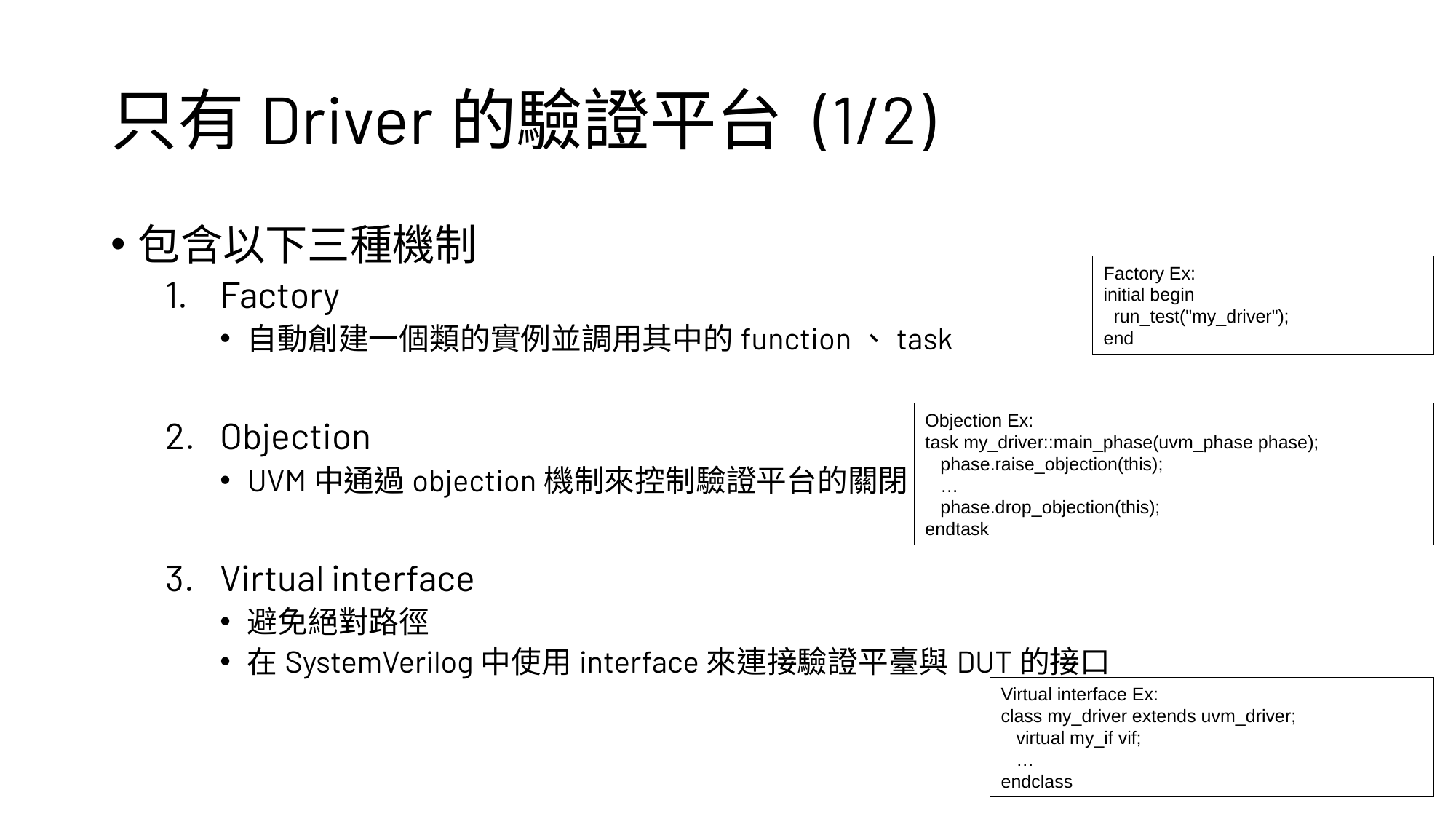

# 只有Driver的驗證平台 (1/2)
包含以下三種機制
Factory
自動創建一個類的實例並調用其中的function、task

Objection
UVM中通過objection機制來控制驗證平台的關閉

Virtual interface
避免絕對路徑
在SystemVerilog中使用interface來連接驗證平臺與DUT的接口

Factory Ex:
initial begin
  run_test("my_driver");
end
Objection Ex:
task my_driver::main_phase(uvm_phase phase);
   phase.raise_objection(this);
   …
   phase.drop_objection(this);
endtask
Virtual interface Ex:
class my_driver extends uvm_driver;
   virtual my_if vif;
   …
endclass